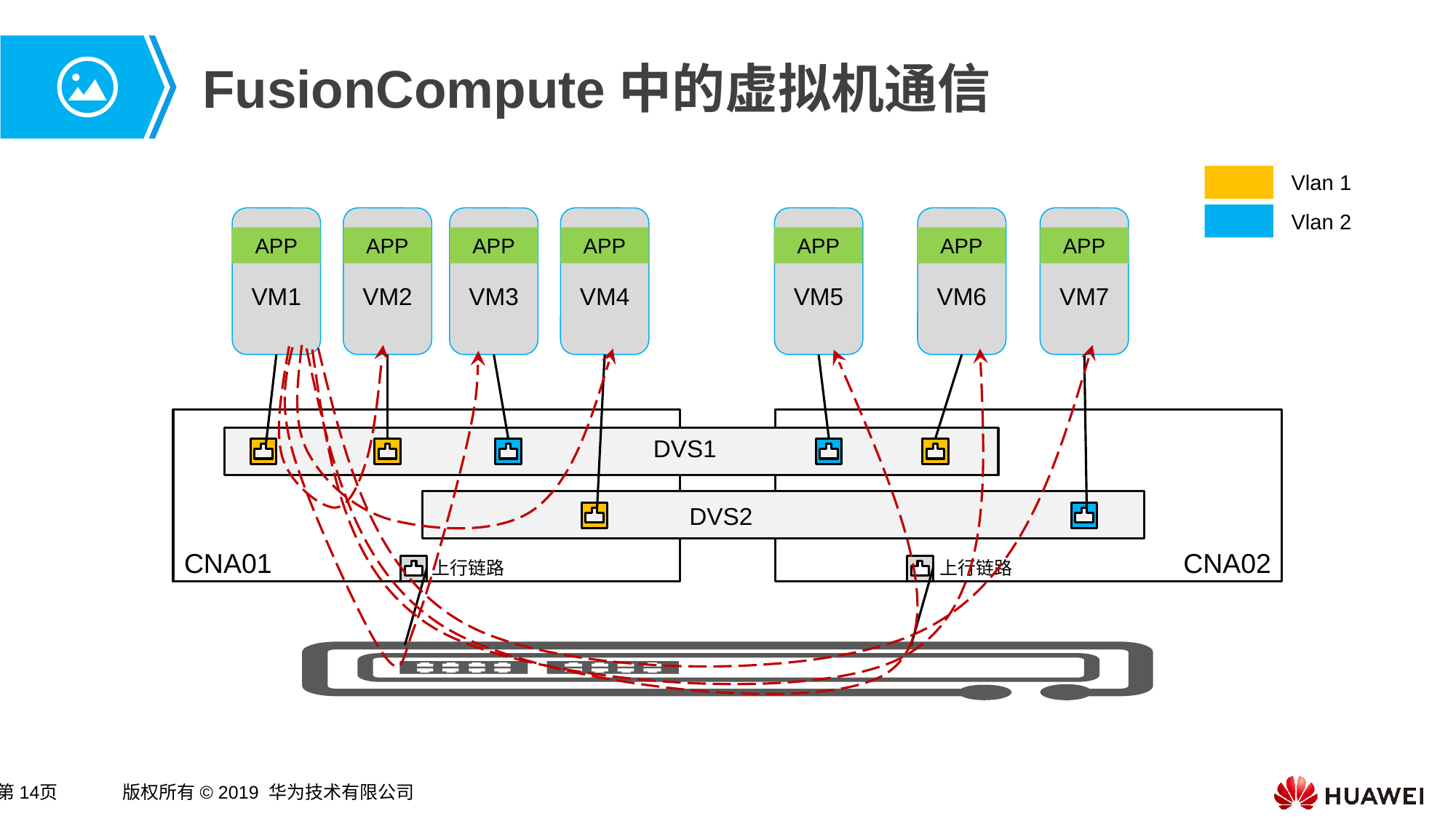

# FusionCompute中的虚拟机通信
Vlan 1

Vlan 2

VM2

VM3

VM7

VM1

VM4

VM5

VM6
APP
APP
APP
APP
APP
APP
APP

CNA01

CNA02

DVS1

DVS2

上行链路
上行链路